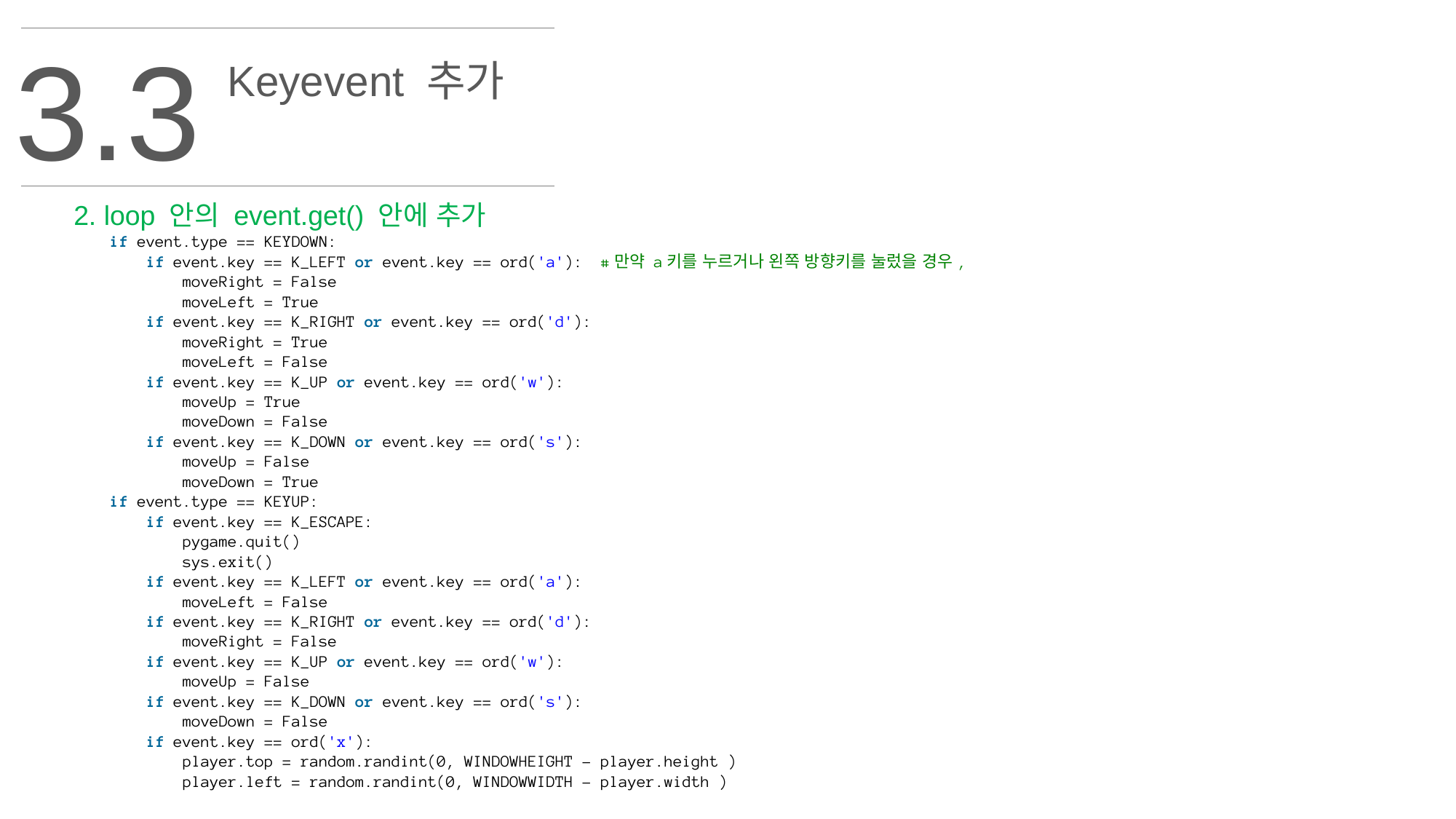

3.3
Keyevent 추가

2. loop 안의 event.get() 안에 추가
    if event.type == KEYDOWN:
        if event.key == K_LEFT or event.key == ord('a'):  #만약 a키를 누르거나 왼쪽 방향키를 눌렀을 경우,
            moveRight = False
            moveLeft = True
        if event.key == K_RIGHT or event.key == ord('d'):
            moveRight = True
            moveLeft = False
        if event.key == K_UP or event.key == ord('w'):
            moveUp = True
            moveDown = False
        if event.key == K_DOWN or event.key == ord('s'):
            moveUp = False
            moveDown = True
    if event.type == KEYUP:
        if event.key == K_ESCAPE:
            pygame.quit()
            sys.exit()
        if event.key == K_LEFT or event.key == ord('a'):
            moveLeft = False
        if event.key == K_RIGHT or event.key == ord('d'):
            moveRight = False
        if event.key == K_UP or event.key == ord('w'):
            moveUp = False
        if event.key == K_DOWN or event.key == ord('s'):
            moveDown = False
        if event.key == ord('x'):
            player.top = random.randint(0, WINDOWHEIGHT - player.height )
            player.left = random.randint(0, WINDOWWIDTH - player.width )